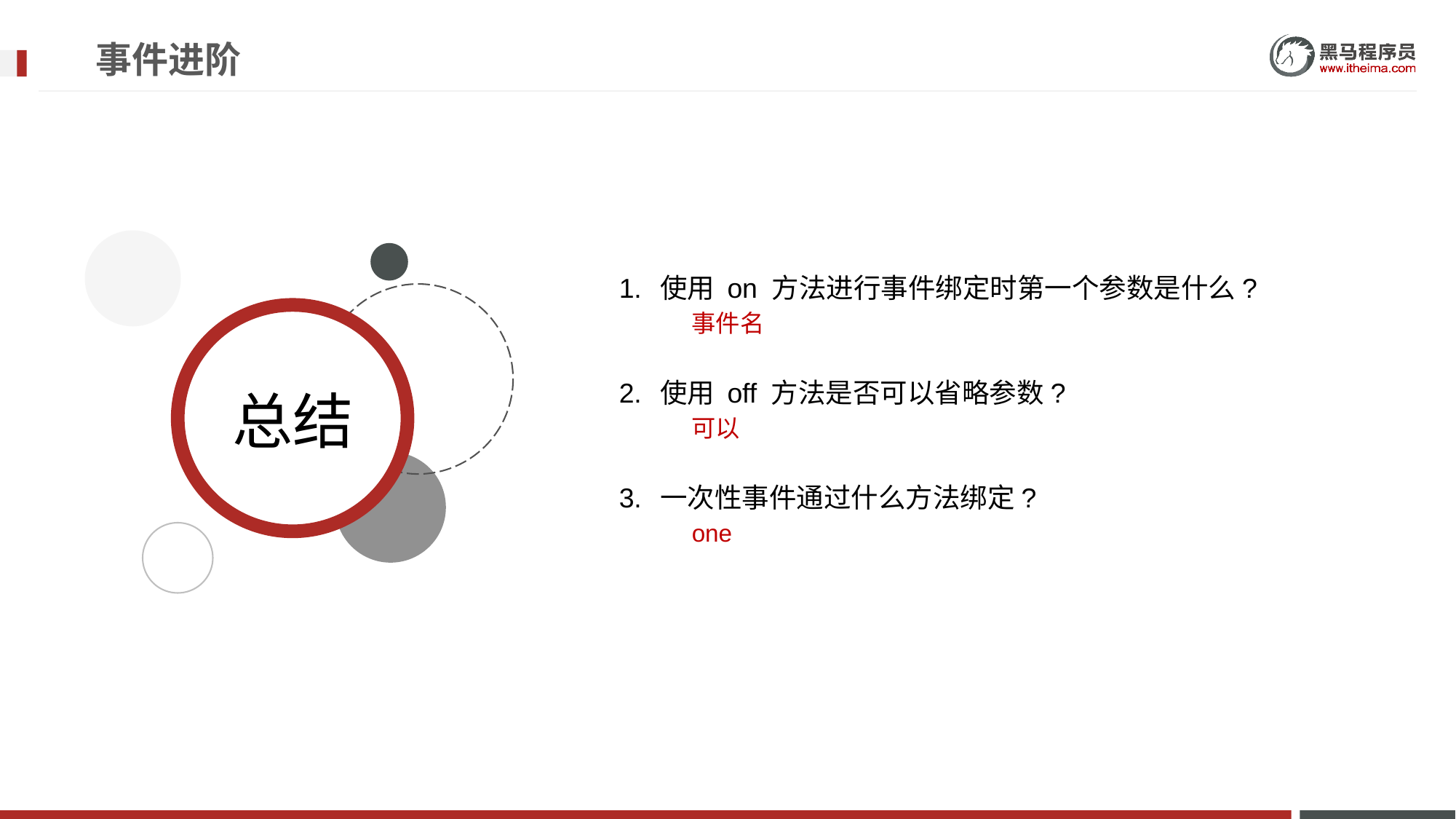

# 事件进阶
使用 on 方法进行事件绑定时第一个参数是什么?
事件名
使用 off 方法是否可以省略参数?
可以
一次性事件通过什么方法绑定?
one